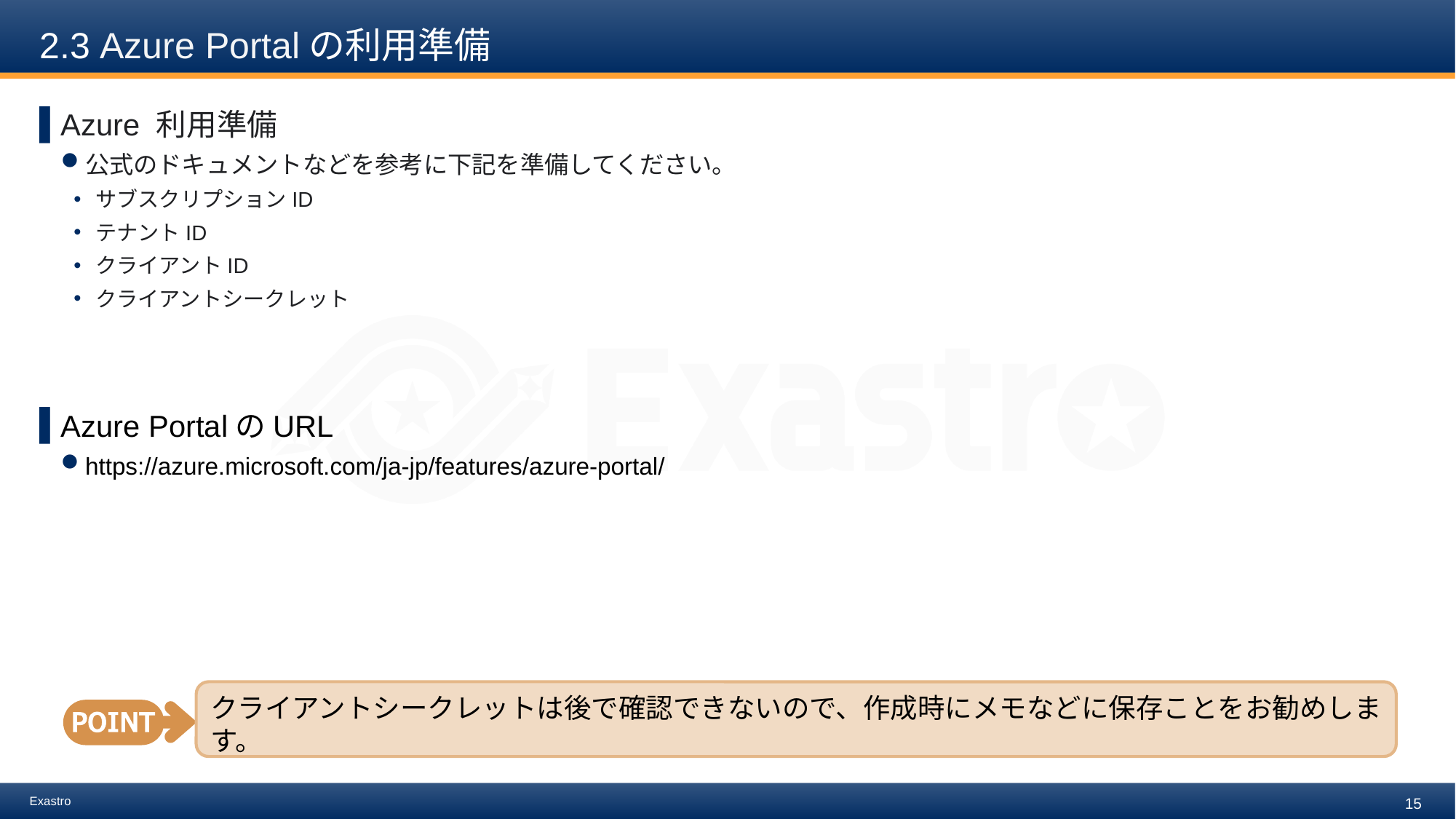

# 2.3 Azure Portalの利用準備
Azure 利用準備
公式のドキュメントなどを参考に下記を準備してください。
サブスクリプションID
テナントID
クライアントID
クライアントシークレット

Azure PortalのURL
https://azure.microsoft.com/ja-jp/features/azure-portal/

クライアントシークレットは後で確認できないので、作成時にメモなどに保存ことをお勧めします。